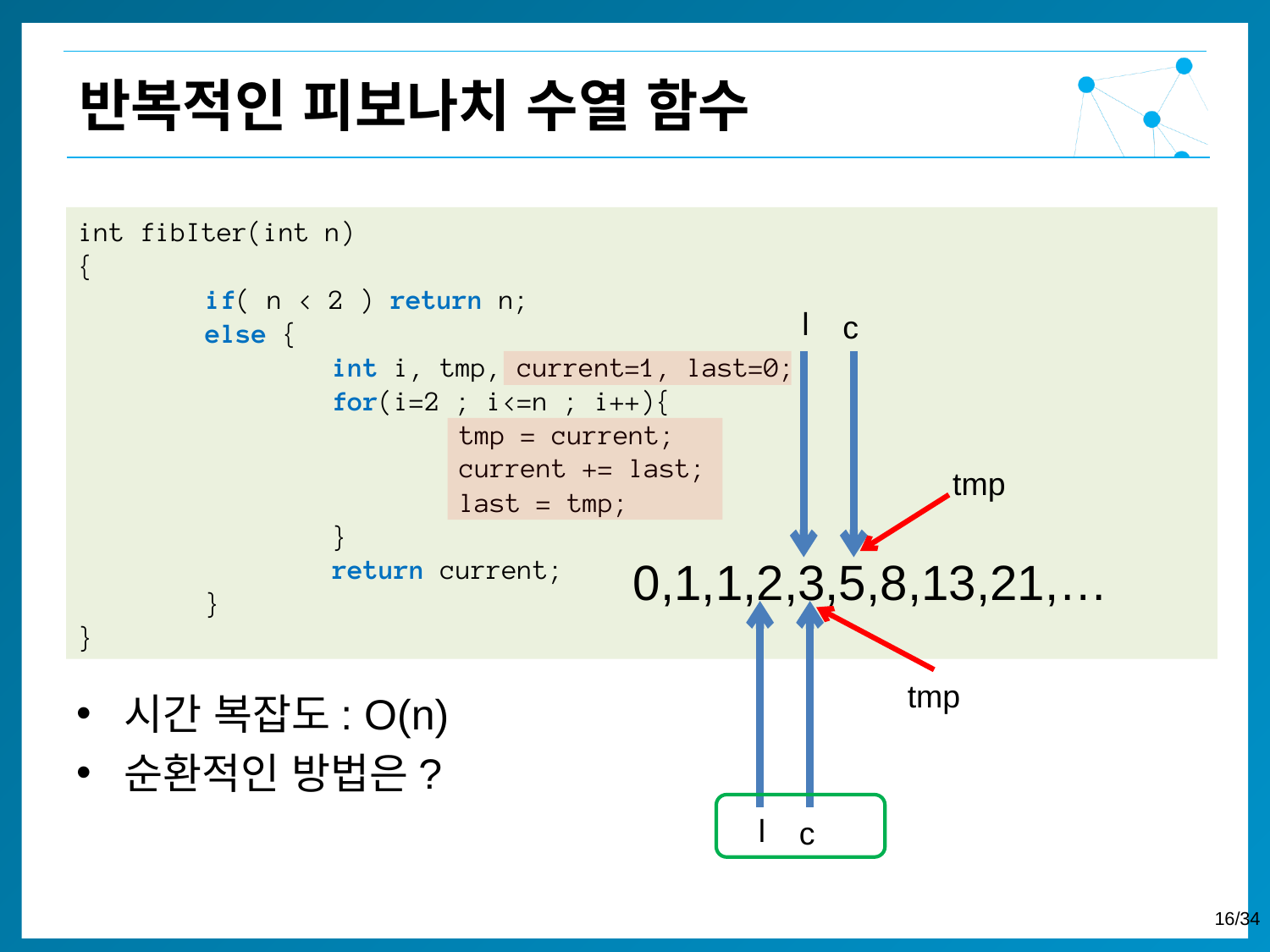

반복적인 피보나치 수열 함수

시간 복잡도: O(n)
순환적인 방법은?
int fibIter(int n)
{
	if( n < 2 ) return n;
	else {
		int i, tmp, current=1, last=0;
		for(i=2 ; i<=n ; i++){
			tmp = current;
			current += last;
			last = tmp;
		}
		return current;
	}
}
l
c

tmp
0,1,1,2,3,5,8,13,21,…
tmp

l
c